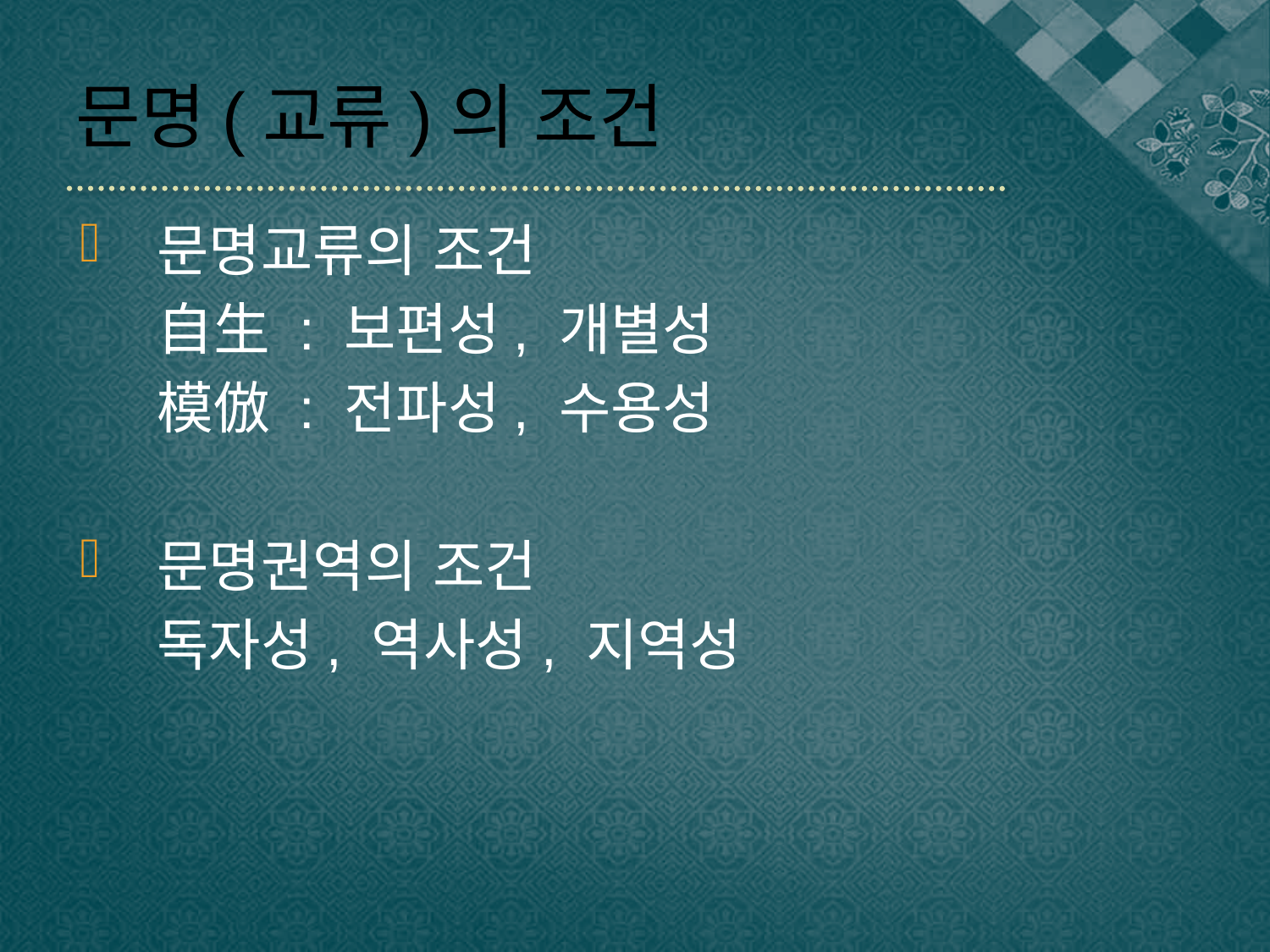

# 문명(교류)의 조건
 문명교류의 조건
    自生 : 보편성, 개별성
    模倣 : 전파성, 수용성

 문명권역의 조건
    독자성, 역사성, 지역성